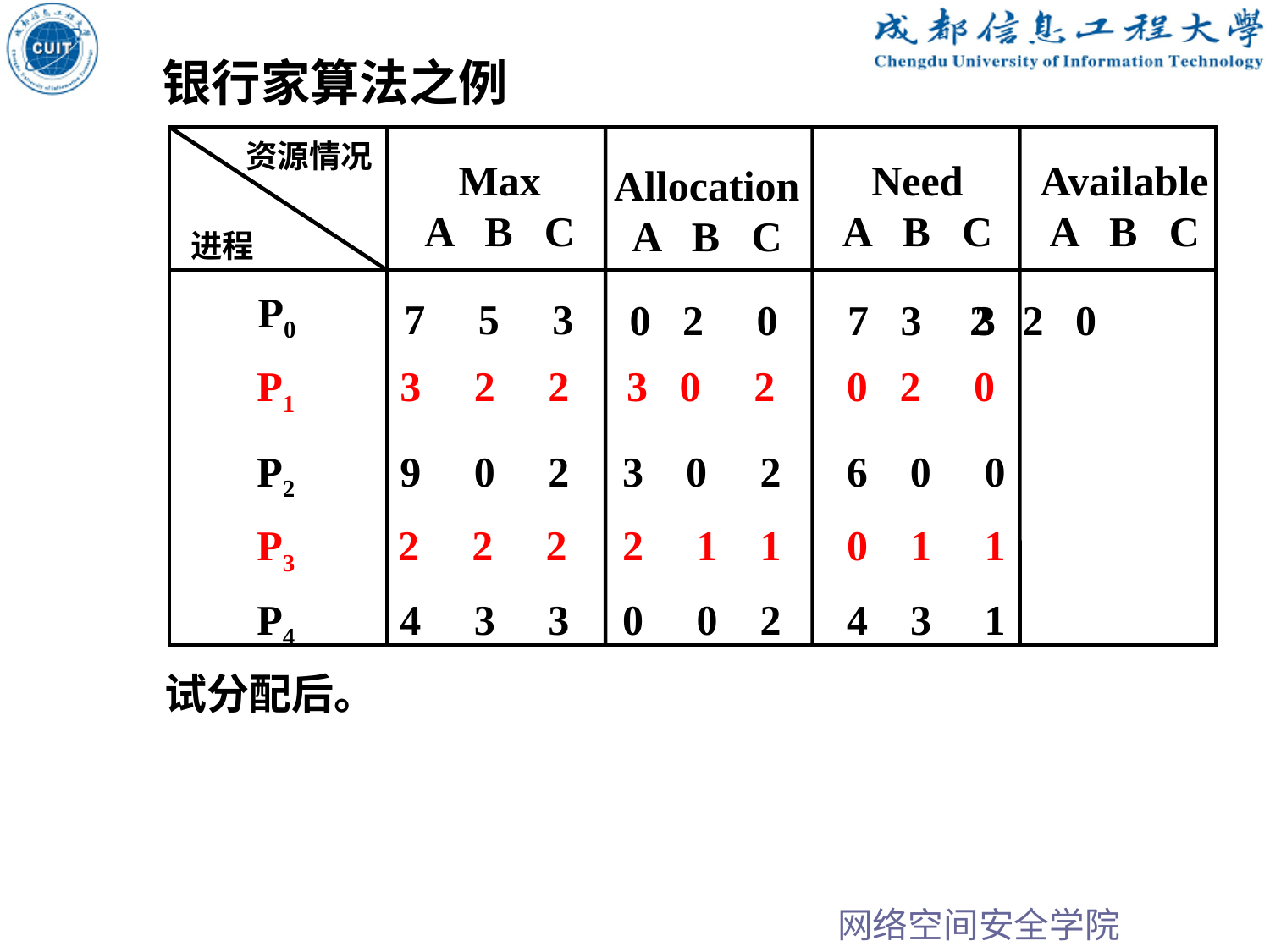

银行家算法之例

资源情况
Max
A   B   C
Need
A   B   C
Available
A   B   C
Allocation
A   B   C
进程

P0
7     5     3
0   2     0
7   3     3
2   2   0
P1
3     2     2
3   0     2
0   2     0
9     0     2
0     0
P2
3    0     2
P3
2     2     2
2     1    1
0    1     1
P4
0     0    2
4    3     1
4     3     3
      试分配后。